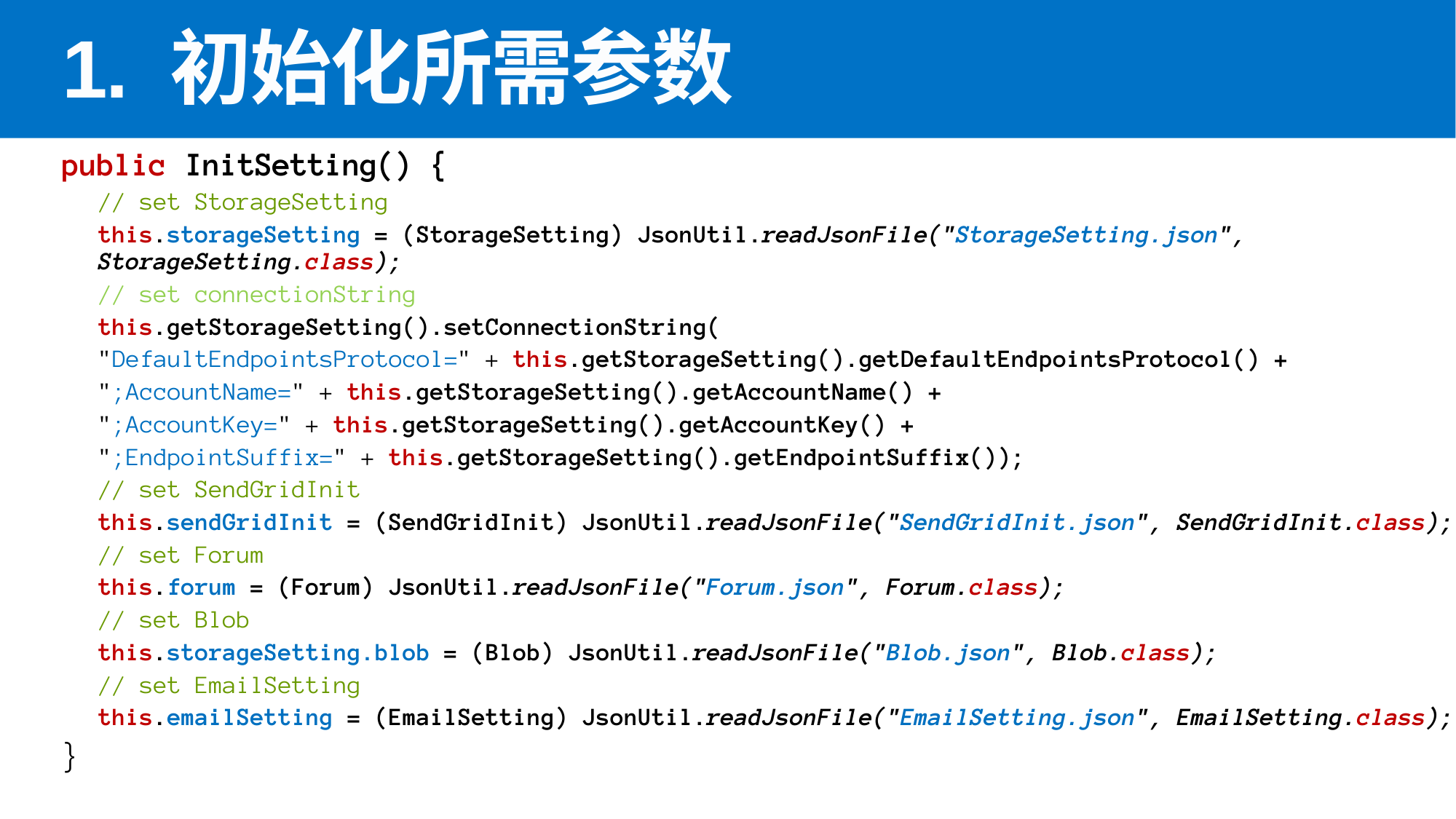

# 1. 初始化所需参数
public InitSetting() {
// set StorageSetting
this.storageSetting = (StorageSetting) JsonUtil.readJsonFile("StorageSetting.json", StorageSetting.class);
// set connectionString
this.getStorageSetting().setConnectionString(
"DefaultEndpointsProtocol=" + this.getStorageSetting().getDefaultEndpointsProtocol() +
";AccountName=" + this.getStorageSetting().getAccountName() +
";AccountKey=" + this.getStorageSetting().getAccountKey() +
";EndpointSuffix=" + this.getStorageSetting().getEndpointSuffix());
// set SendGridInit
this.sendGridInit = (SendGridInit) JsonUtil.readJsonFile("SendGridInit.json", SendGridInit.class);
// set Forum
this.forum = (Forum) JsonUtil.readJsonFile("Forum.json", Forum.class);
// set Blob
this.storageSetting.blob = (Blob) JsonUtil.readJsonFile("Blob.json", Blob.class);
// set EmailSetting
this.emailSetting = (EmailSetting) JsonUtil.readJsonFile("EmailSetting.json", EmailSetting.class);
}